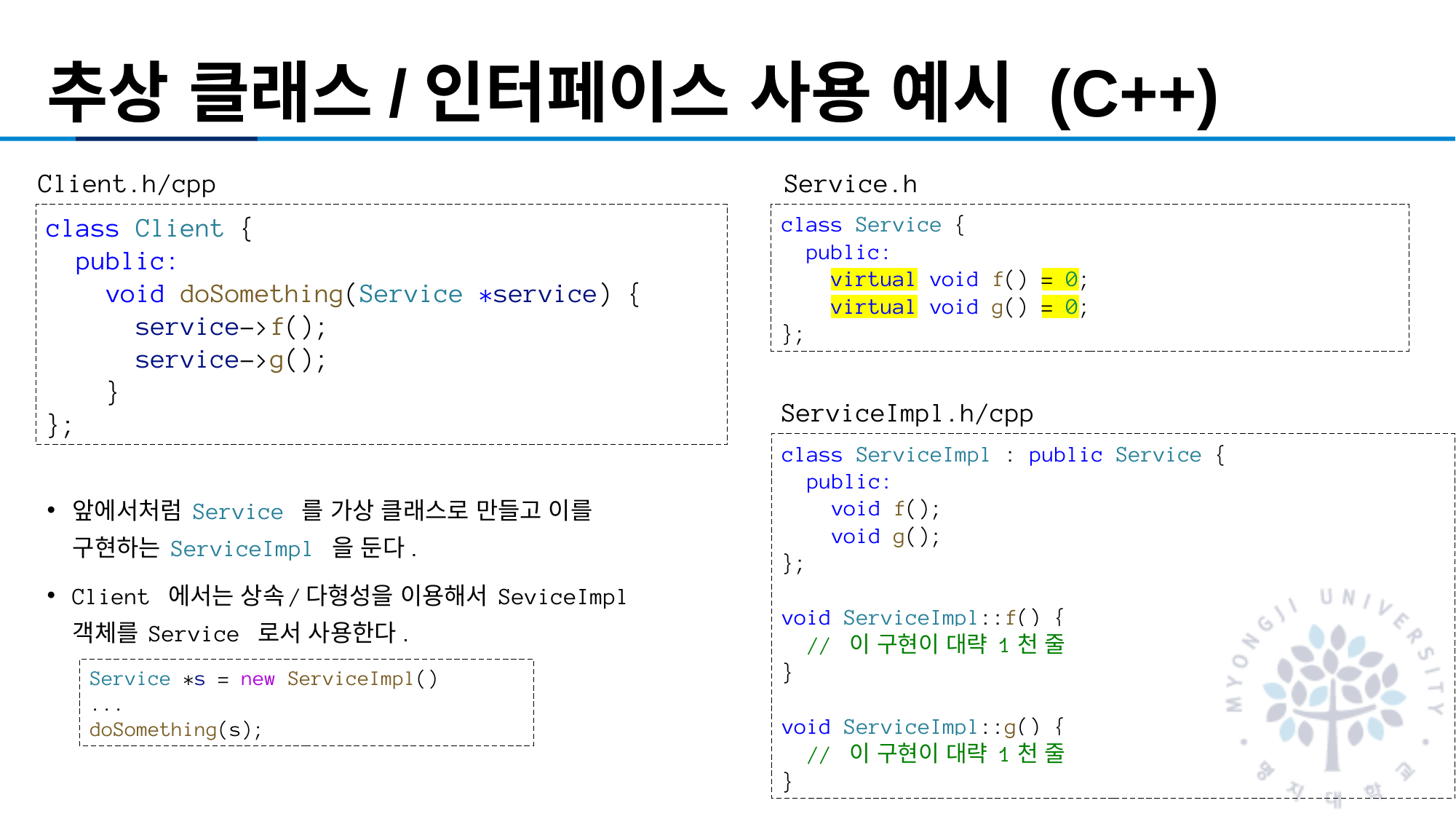

# 추상 클래스/인터페이스 사용 예시 (C++)
Client.h/cpp
Service.h
class Service {
  public:
    virtual void f() = 0;
    virtual void g() = 0;
};
class Client {
  public:
    void doSomething(Service *service) {
      service->f();
      service->g();
    }
};
ServiceImpl.h/cpp
class ServiceImpl : public Service {
  public:
    void f();
    void g();
};
void ServiceImpl::f() {
  // 이 구현이 대략 1천 줄
}
void ServiceImpl::g() {
  // 이 구현이 대략 1천 줄
}
앞에서처럼 Service 를 가상 클래스로 만들고 이를 구현하는 ServiceImpl 을 둔다.
Client 에서는 상속/다형성을 이용해서 SeviceImpl 객체를 Service 로서 사용한다.
Service *s = new ServiceImpl()
...
doSomething(s);